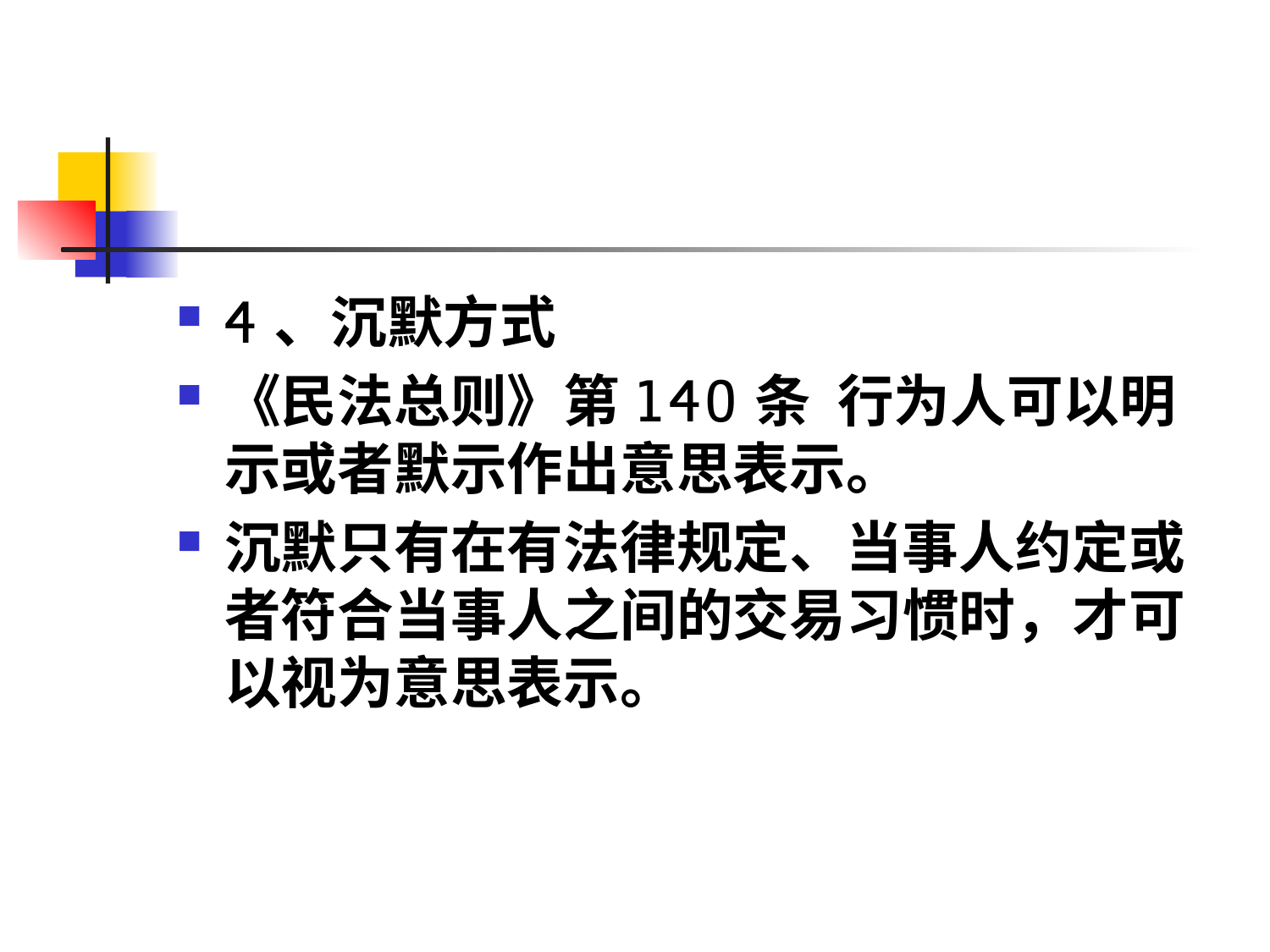

#
4、沉默方式
《民法总则》第140条  行为人可以明示或者默示作出意思表示。
沉默只有在有法律规定、当事人约定或者符合当事人之间的交易习惯时，才可以视为意思表示。